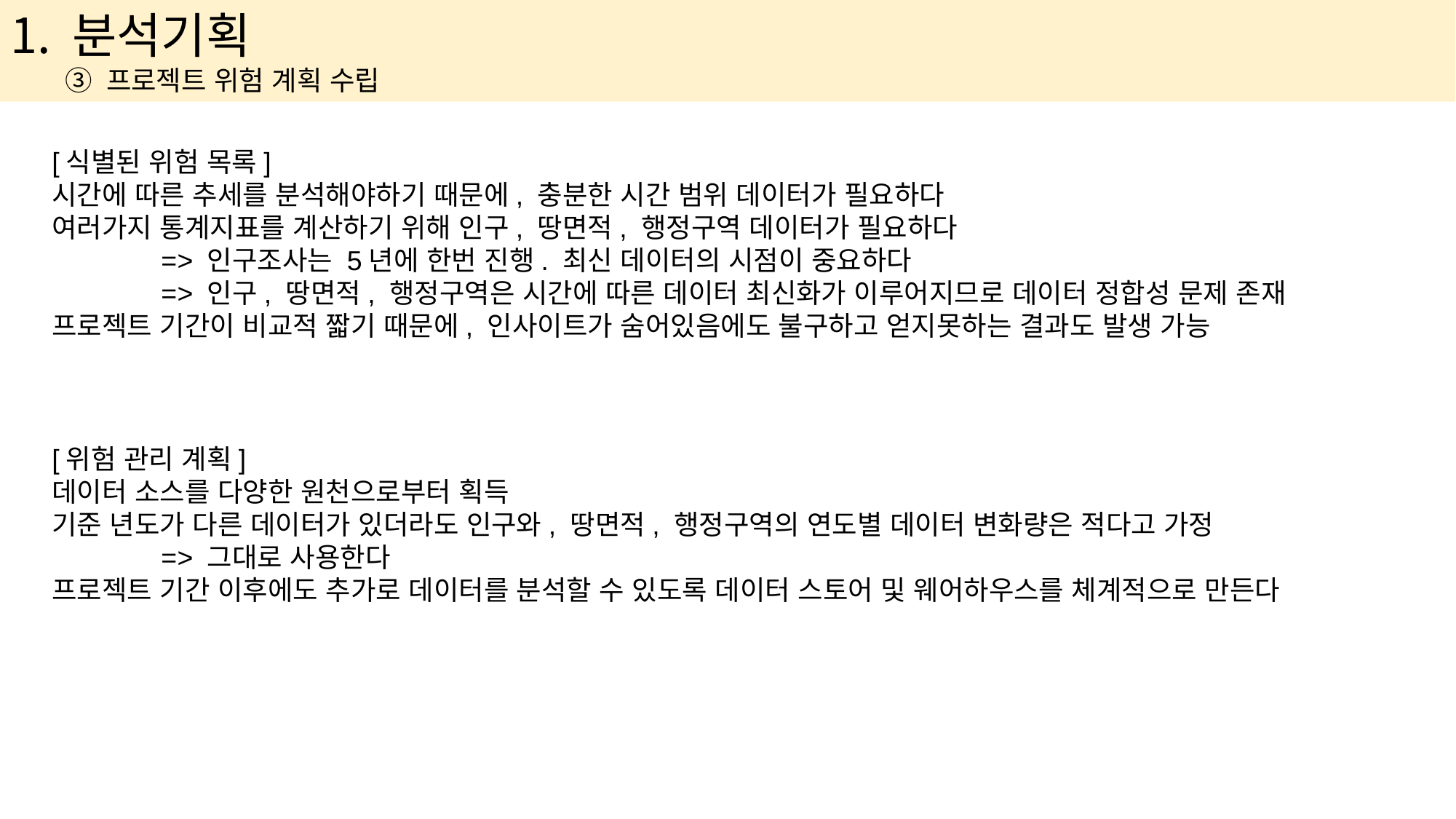

분석기획
프로젝트 위험 계획 수립
[식별된 위험 목록]
시간에 따른 추세를 분석해야하기 때문에, 충분한 시간 범위 데이터가 필요하다
여러가지 통계지표를 계산하기 위해 인구, 땅면적, 행정구역 데이터가 필요하다
	=> 인구조사는 5년에 한번 진행. 최신 데이터의 시점이 중요하다
	=> 인구, 땅면적, 행정구역은 시간에 따른 데이터 최신화가 이루어지므로 데이터 정합성 문제 존재
프로젝트 기간이 비교적 짧기 때문에, 인사이트가 숨어있음에도 불구하고 얻지못하는 결과도 발생 가능
[위험 관리 계획]
데이터 소스를 다양한 원천으로부터 획득
기준 년도가 다른 데이터가 있더라도 인구와, 땅면적, 행정구역의 연도별 데이터 변화량은 적다고 가정
	=> 그대로 사용한다
프로젝트 기간 이후에도 추가로 데이터를 분석할 수 있도록 데이터 스토어 및 웨어하우스를 체계적으로 만든다